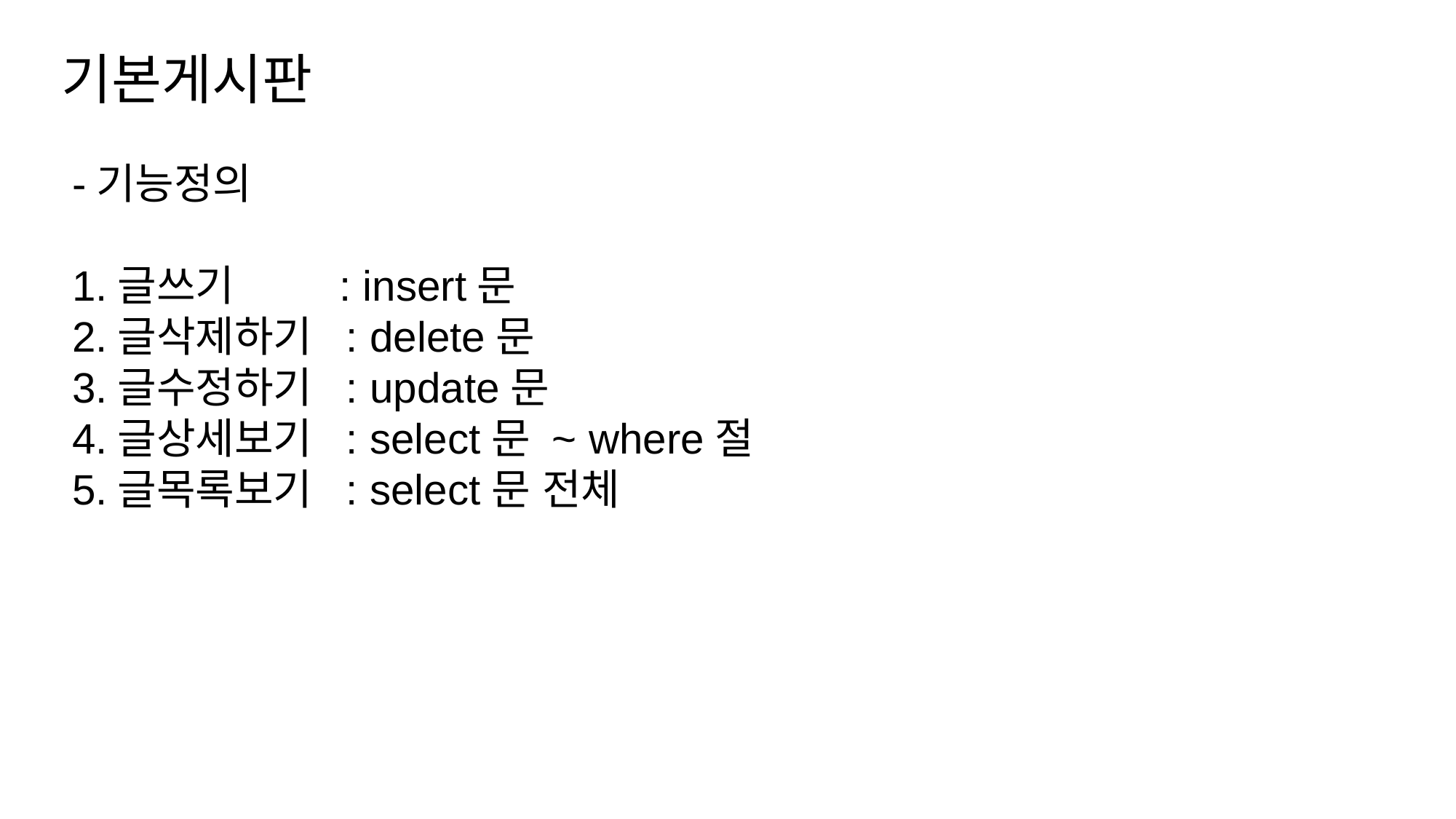

기본게시판
-기능정의

1.글쓰기        : insert문
2.글삭제하기  : delete문
3.글수정하기  : update문
4.글상세보기  : select문 ~ where절
5.글목록보기  : select문 전체